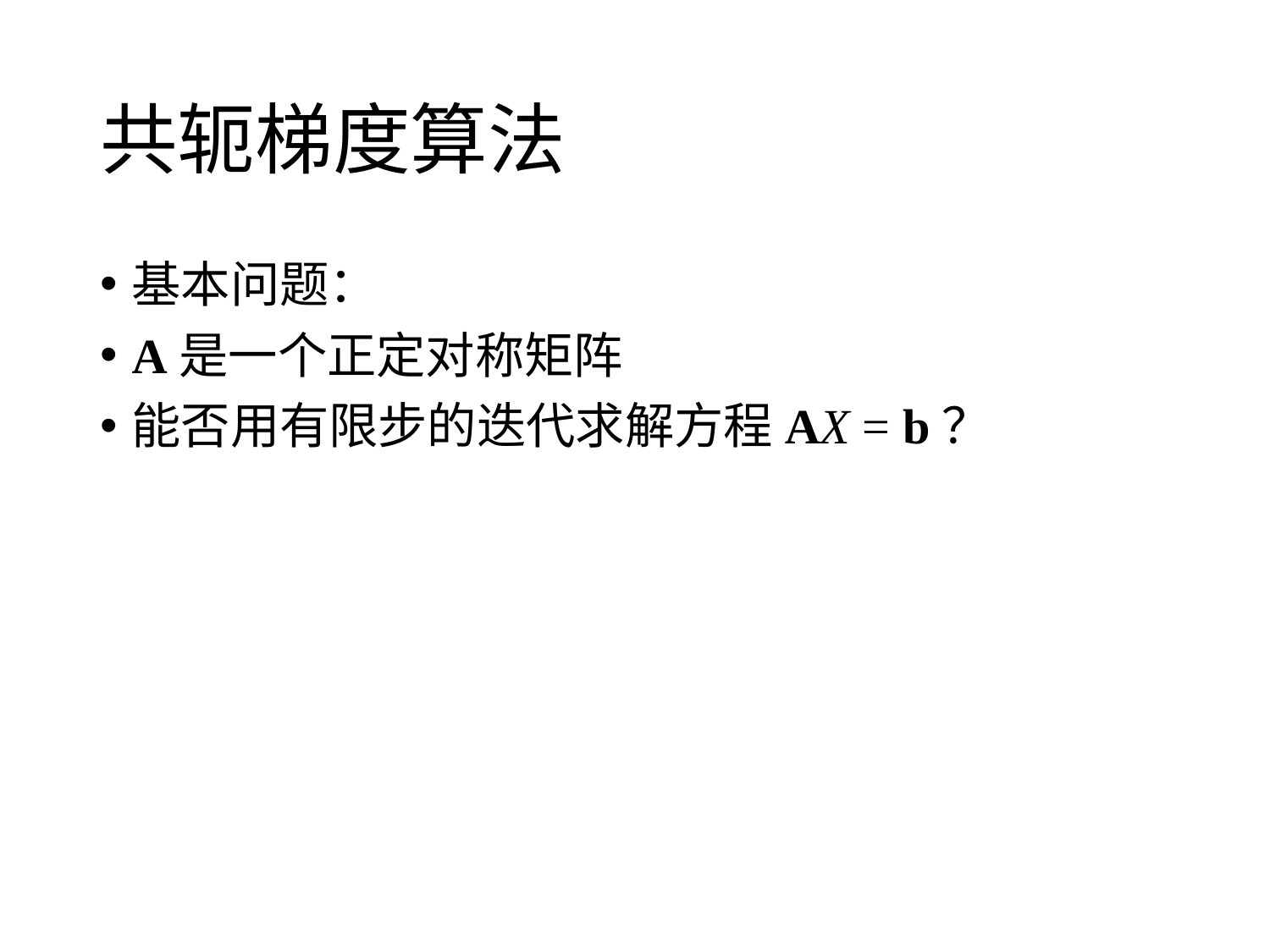

# 共轭梯度算法
基本问题：
A是一个正定对称矩阵
能否用有限步的迭代求解方程AX = b？